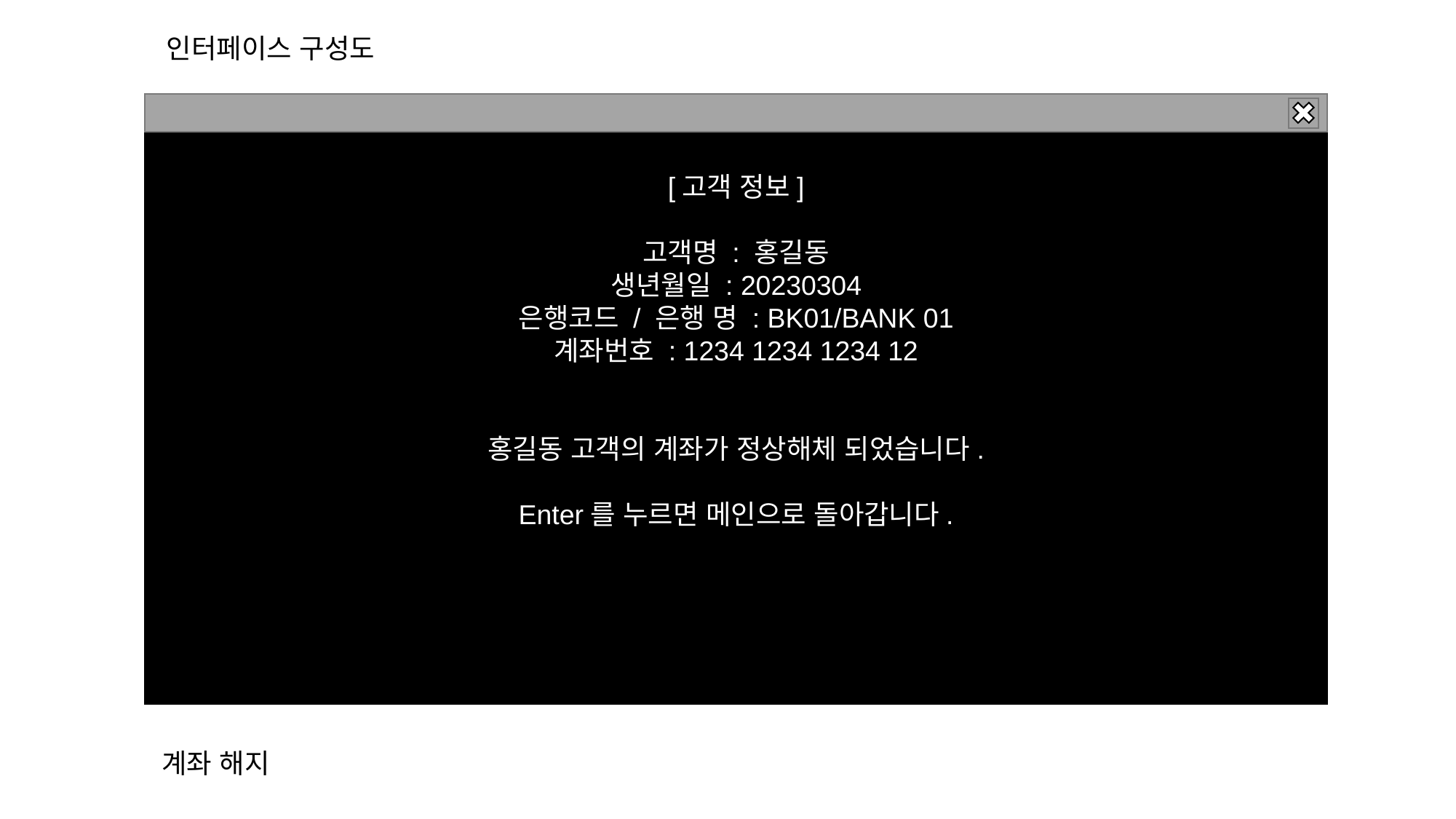

인터페이스 구성도

[고객 정보]

고객명 : 홍길동
생년월일 : 20230304
은행코드 / 은행 명 : BK01/BANK 01
계좌번호 : 1234 1234 1234 12

홍길동 고객의 계좌가 정상해체 되었습니다.

Enter를 누르면 메인으로 돌아갑니다.

계좌 해지